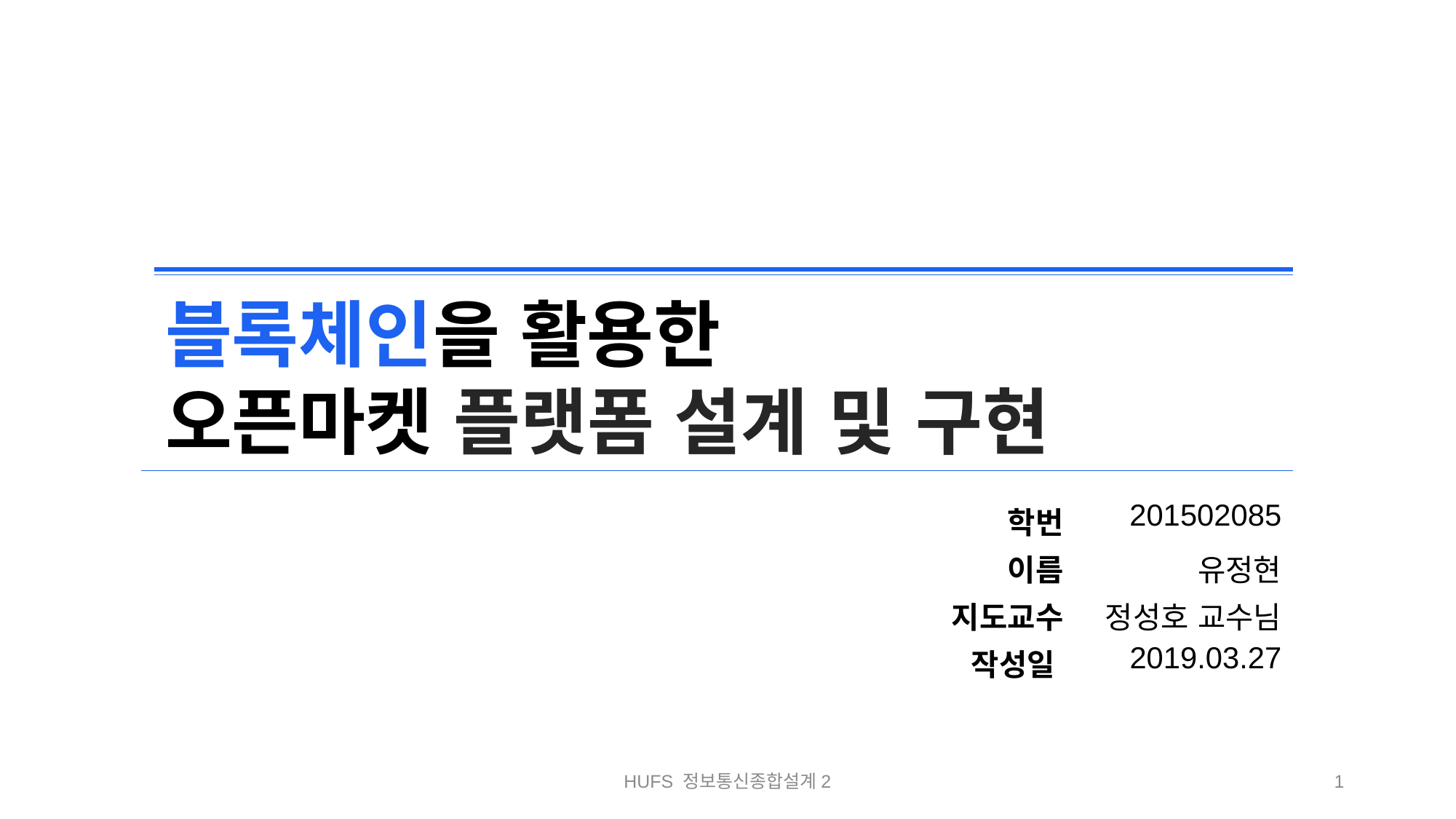

블록체인을 활용한
오픈마켓 플랫폼 설계 및 구현
| 학번 | 201502085 |
| --- | --- |
| 이름 | 유정현 |
| 지도교수 | 정성호 교수님 |
| 작성일 | 2019.03.27 |
HUFS 정보통신종합설계2
1